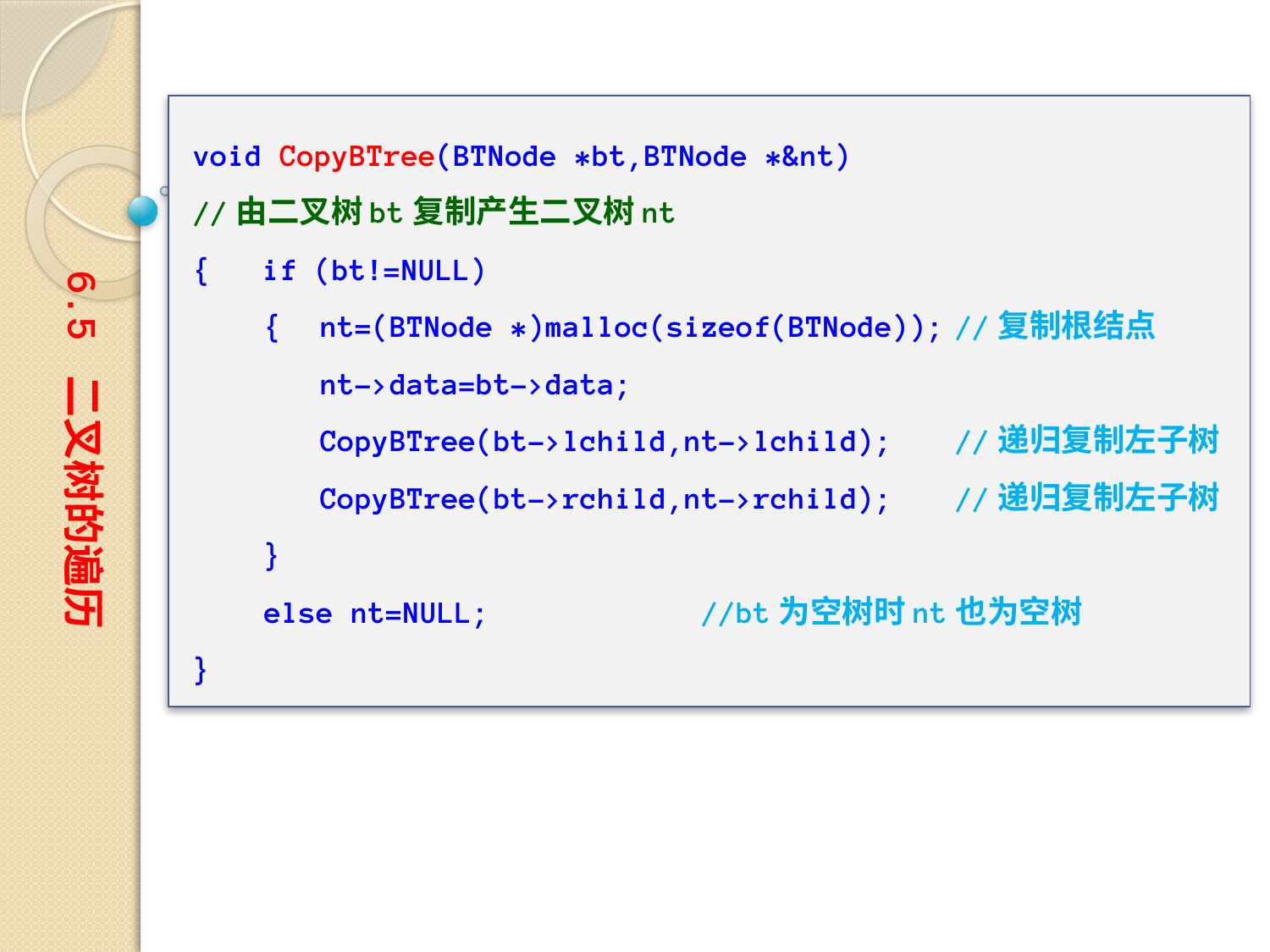

void CopyBTree(BTNode *bt,BTNode *&nt)
//由二叉树bt复制产生二叉树nt
{   if (bt!=NULL)
　　{	nt=(BTNode *)malloc(sizeof(BTNode));	//复制根结点
	nt->data=bt->data;
	CopyBTree(bt->lchild,nt->lchild);	//递归复制左子树
	CopyBTree(bt->rchild,nt->rchild);	//递归复制左子树
　　}
　　else nt=NULL;		//bt为空树时nt也为空树
}
6.5 二叉树的遍历